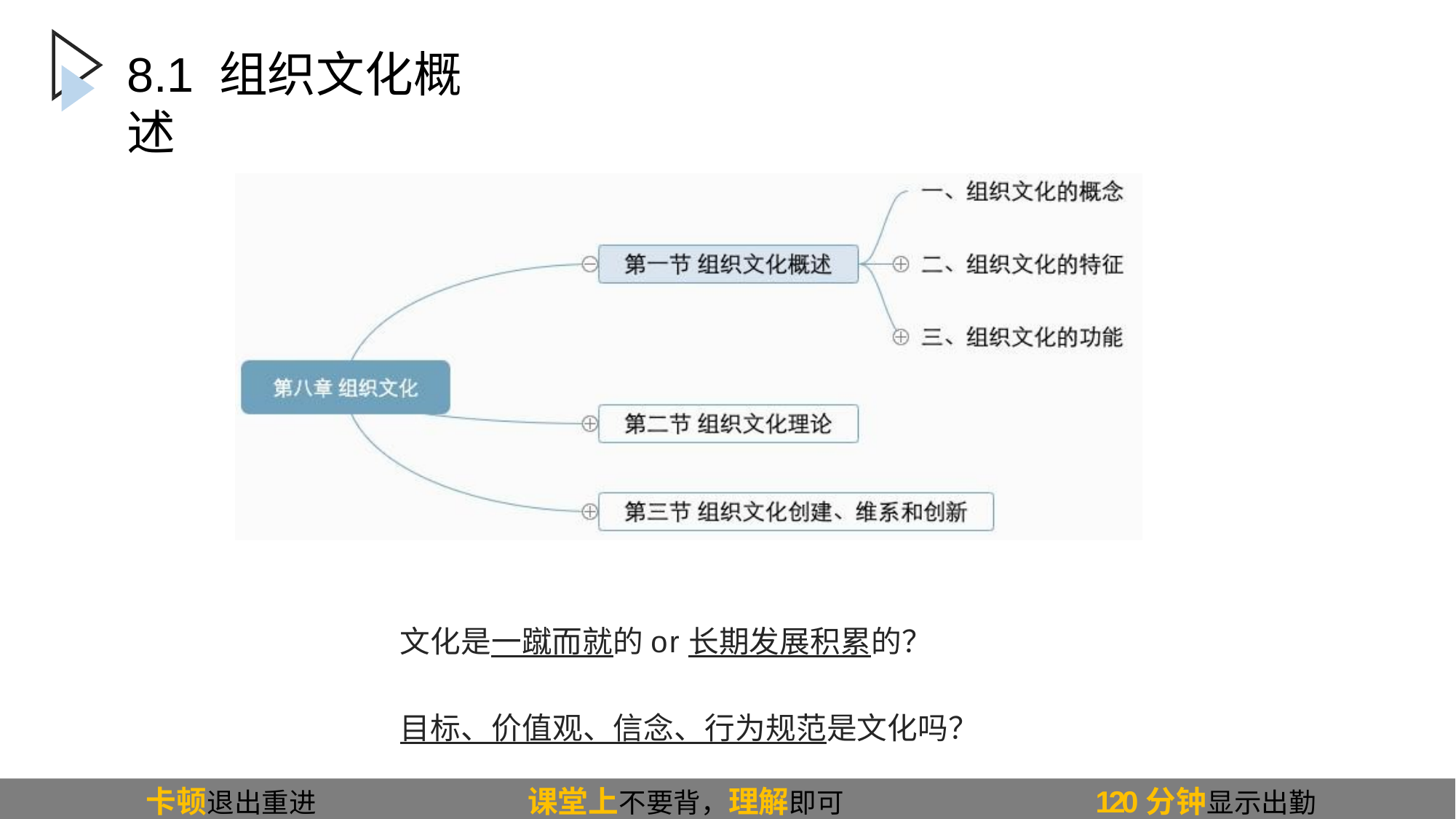

# 8.1 组织文化概述

文化是一蹴而就的or长期发展积累的？

目标、价值观、信念、行为规范是文化吗？
卡顿退出重进
课堂上不要背，理解即可
120分钟显示出勤